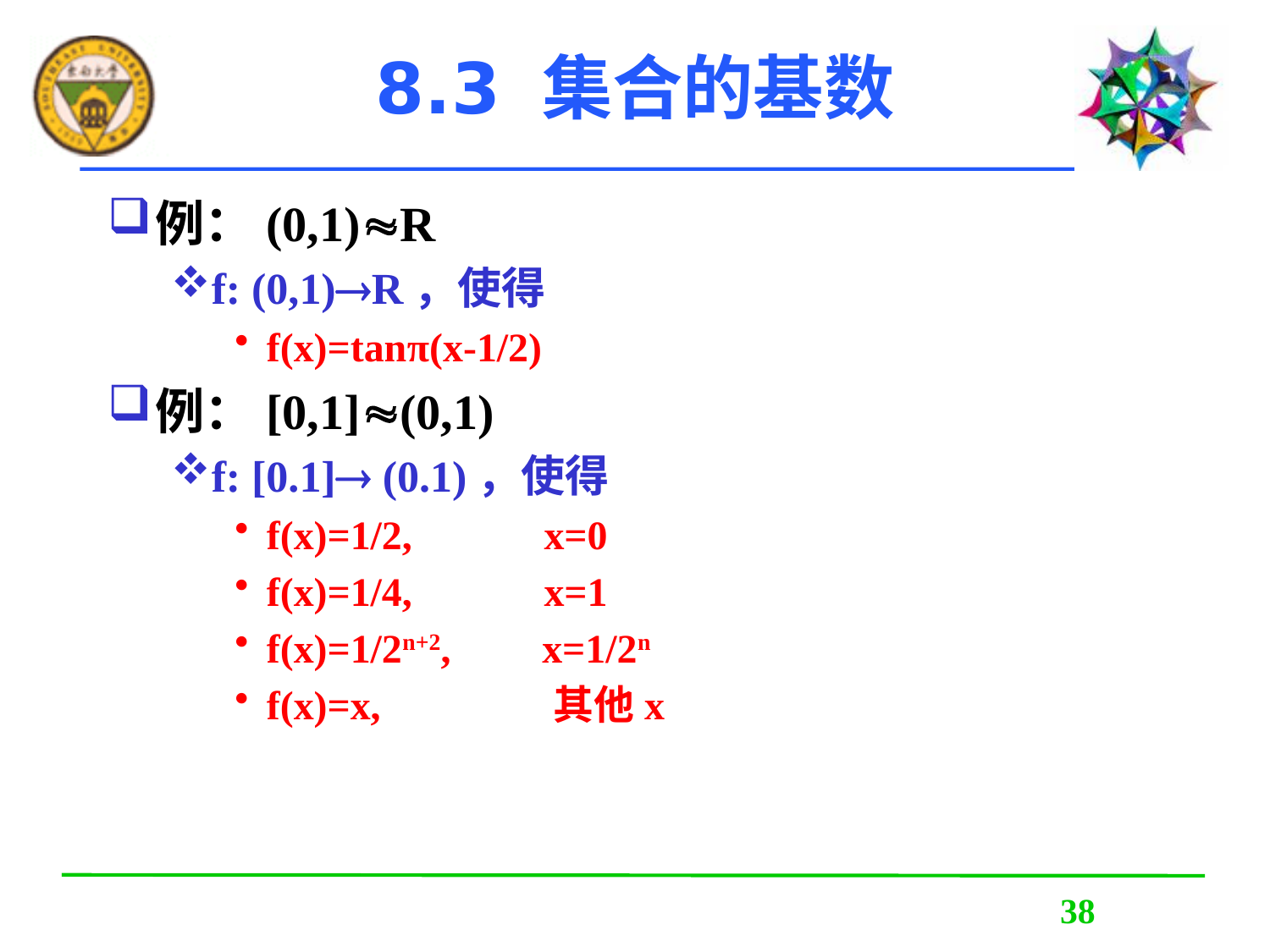

# 8.3 集合的基数
例：(0,1)≈R
f: (0,1)→R，使得
f(x)=tanπ(x-1/2)
例：[0,1]≈(0,1)
f: [0.1]→ (0.1)，使得
f(x)=1/2,             x=0
f(x)=1/4,             x=1
f(x)=1/2n+2,         x=1/2n
f(x)=x,                其他x